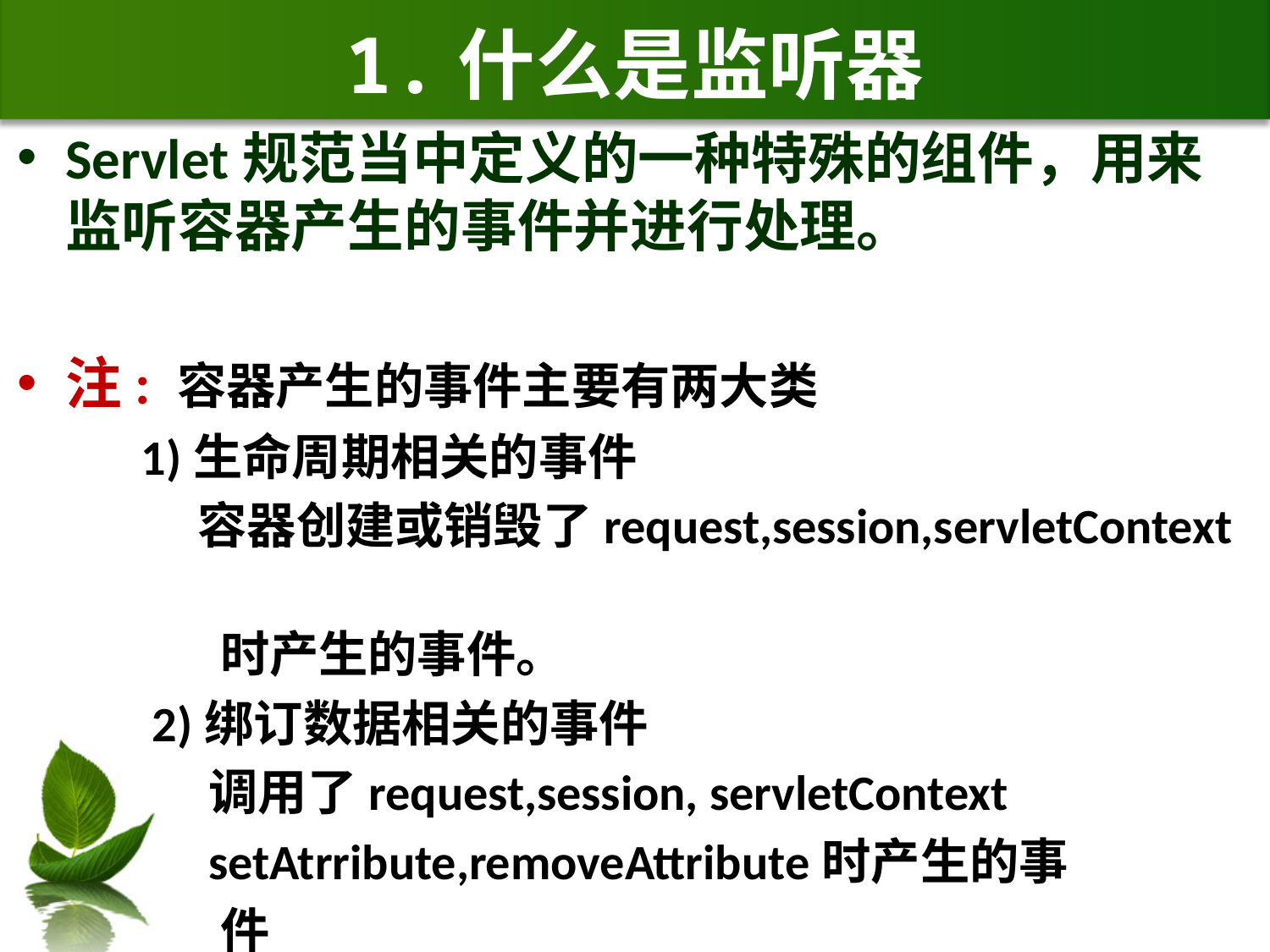

# 1.什么是监听器
Servlet规范当中定义的一种特殊的组件，用来监听容器产生的事件并进行处理。

注: 容器产生的事件主要有两大类
           1)生命周期相关的事件
               容器创建或销毁了request,session,servletContext
                 时产生的事件。
            2)绑订数据相关的事件
                调用了request,session, servletContext
                 setAtrribute,removeAttribute时产生的事
                 件